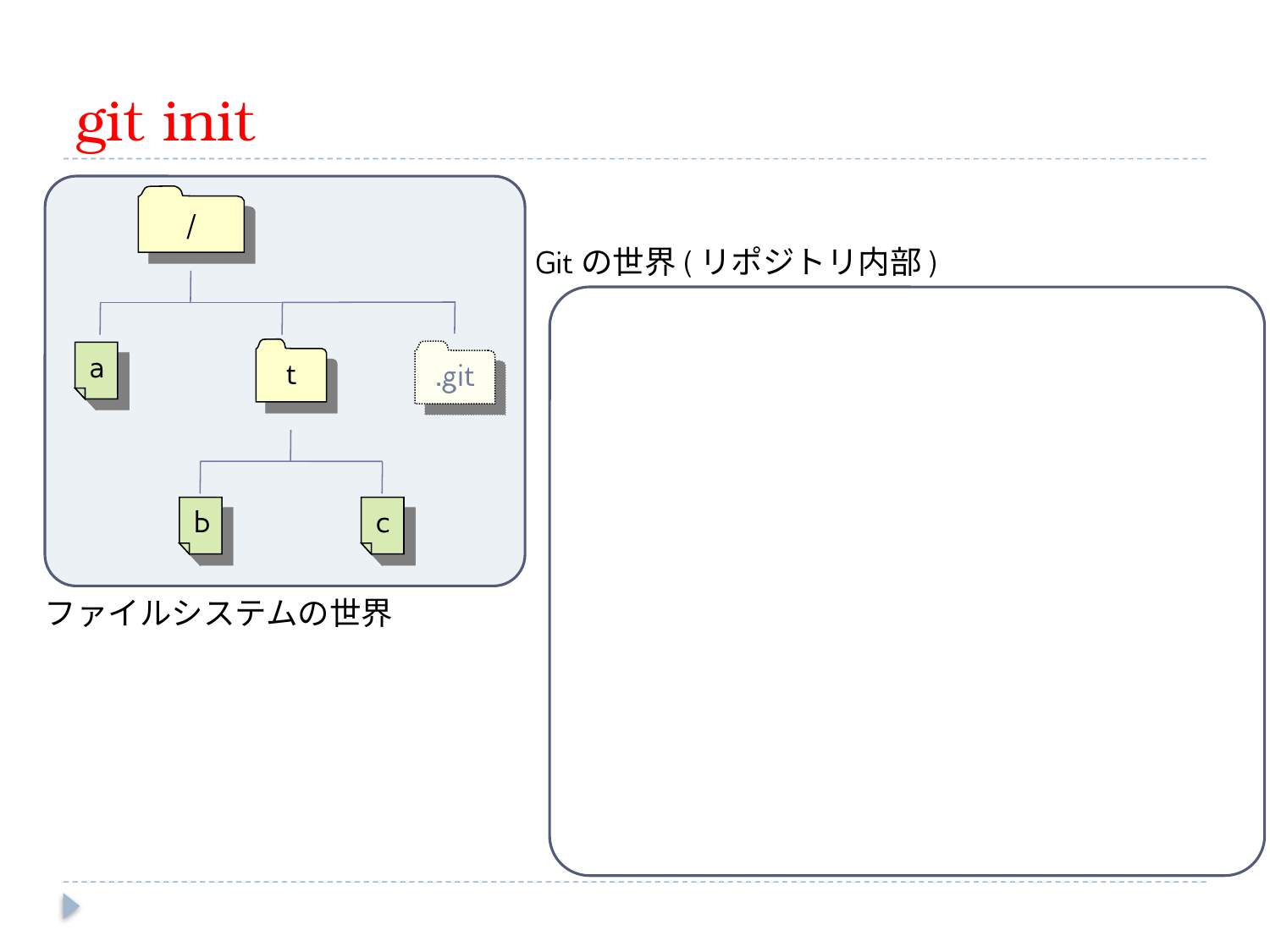

# git init

/
t
a
b
c
Gitの世界(リポジトリ内部)

.git
ファイルシステムの世界